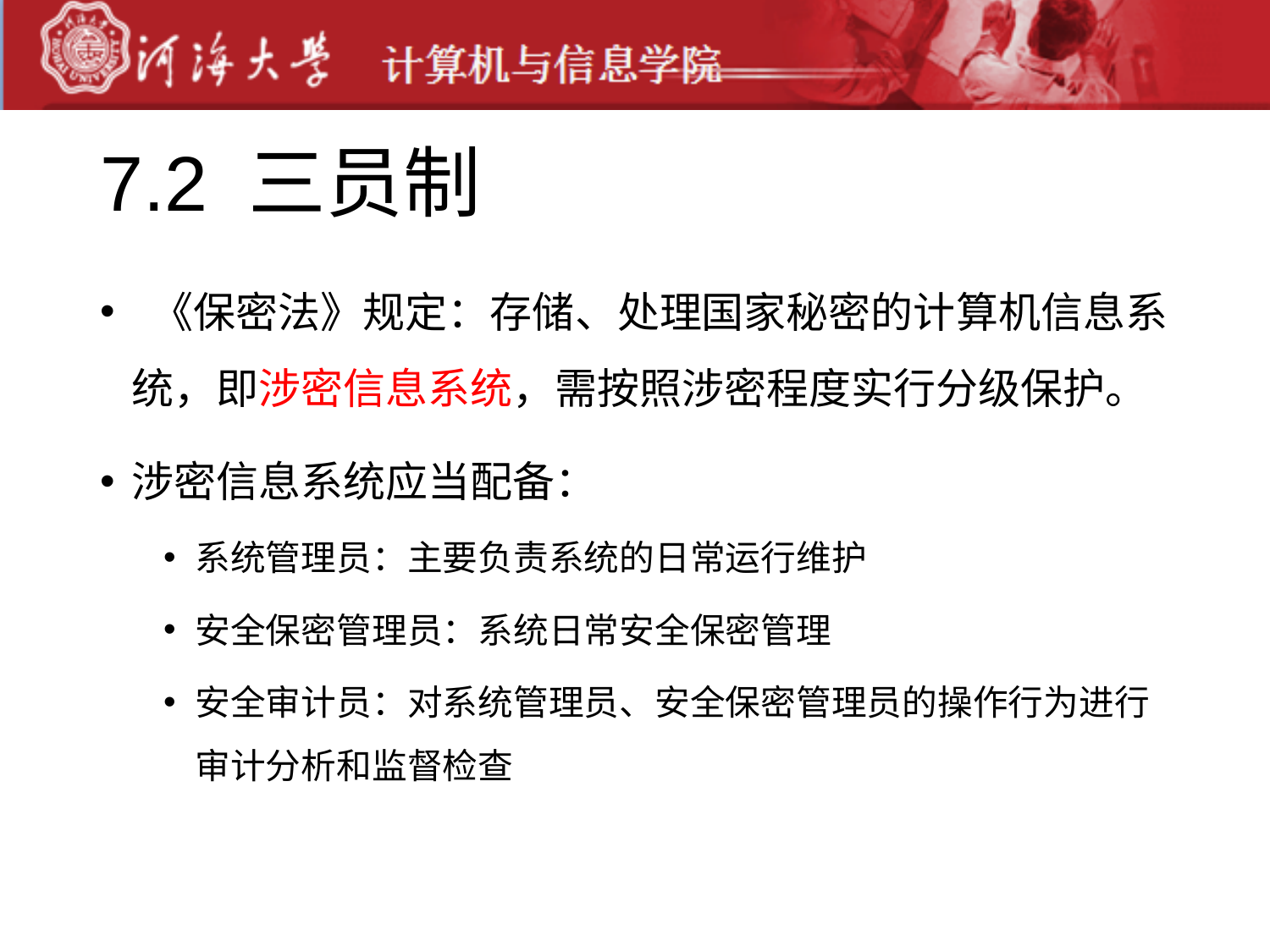

# 7.2 三员制
 《保密法》规定：存储、处理国家秘密的计算机信息系统，即涉密信息系统，需按照涉密程度实行分级保护。
涉密信息系统应当配备：
系统管理员：主要负责系统的日常运行维护
安全保密管理员：系统日常安全保密管理
安全审计员：对系统管理员、安全保密管理员的操作行为进行审计分析和监督检查